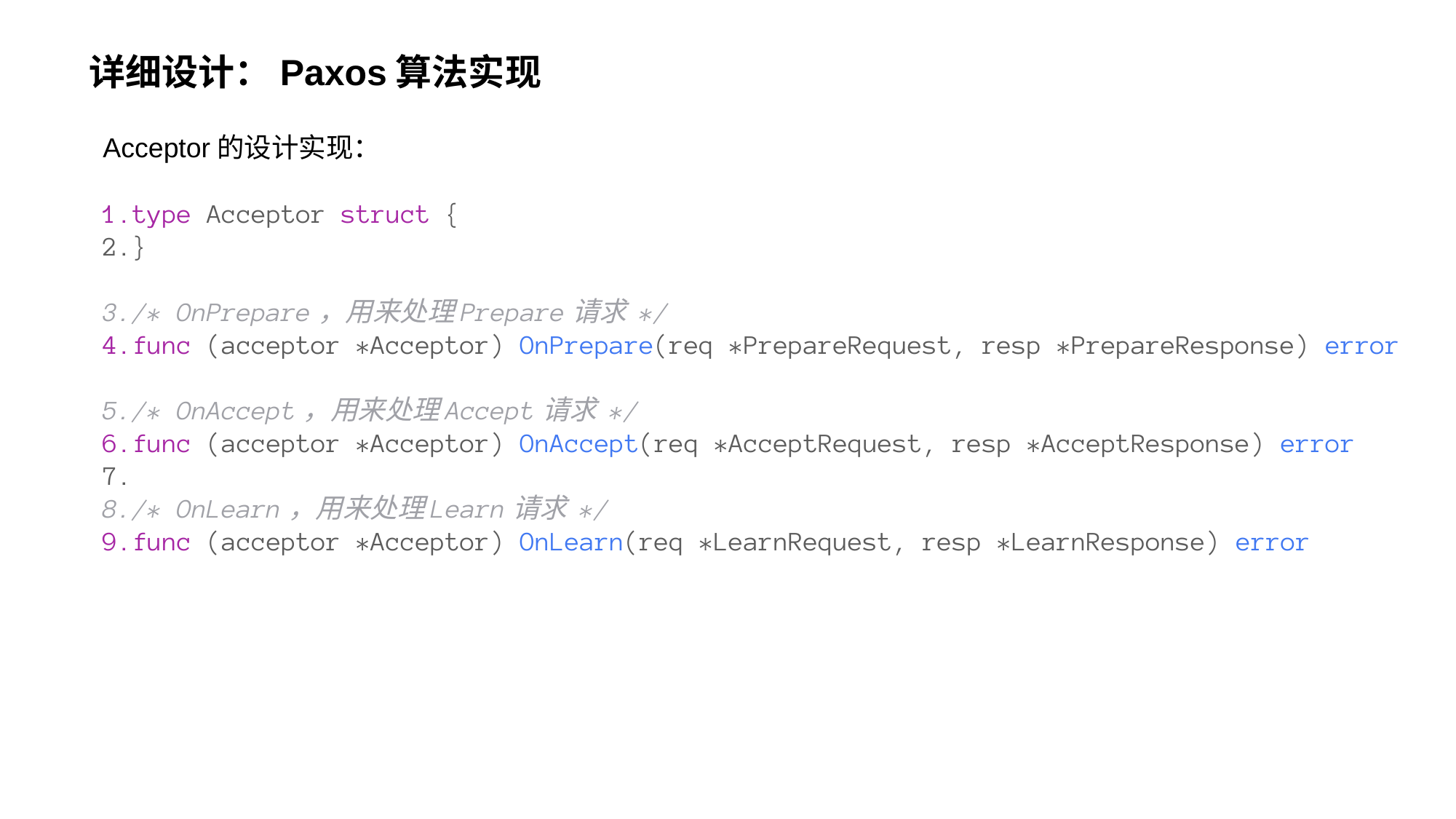

详细设计：Paxos算法实现
Acceptor的设计实现：

type Acceptor struct {
}

/* OnPrepare，用来处理Prepare请求 */
func (acceptor *Acceptor) OnPrepare(req *PrepareRequest, resp *PrepareResponse) error

/* OnAccept，用来处理Accept请求 */
func (acceptor *Acceptor) OnAccept(req *AcceptRequest, resp *AcceptResponse) error

/* OnLearn，用来处理Learn请求 */
func (acceptor *Acceptor) OnLearn(req *LearnRequest, resp *LearnResponse) error